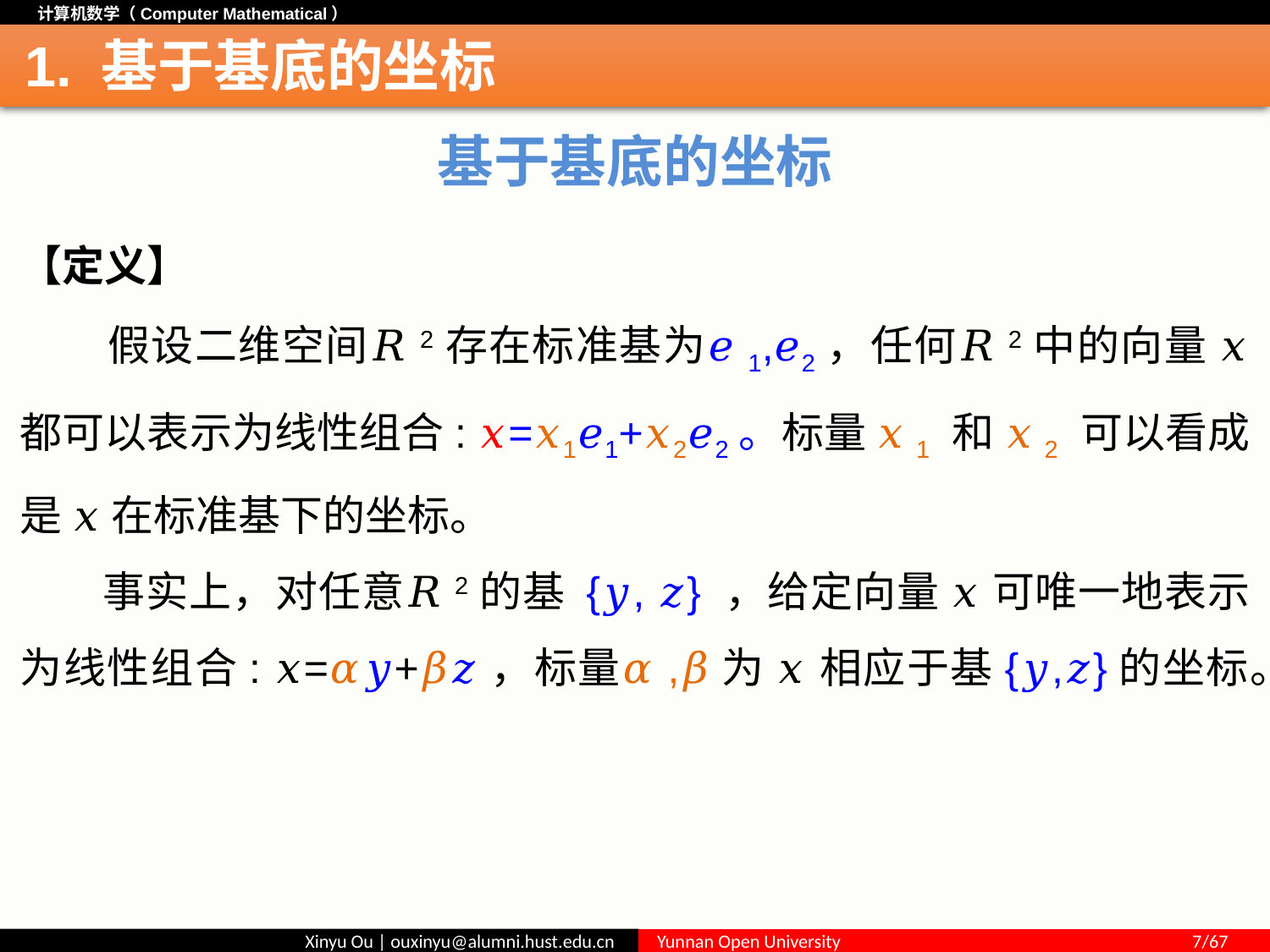

# 1. 基于基底的坐标
基于基底的坐标
【定义】
       假设二维空间𝑅2存在标准基为𝑒1,𝑒2，任何𝑅2中的向量 𝑥 都可以表示为线性组合: 𝑥=𝑥1𝑒1+𝑥2𝑒2。标量 𝑥1 和 𝑥2 可以看成是 𝑥 在标准基下的坐标。
       事实上，对任意𝑅2的基 {𝑦, 𝑧} ，给定向量 𝑥 可唯一地表示为线性组合: 𝑥=𝛼𝑦+𝛽𝑧，标量𝛼,𝛽为 𝑥 相应于基{𝑦,𝑧}的坐标。